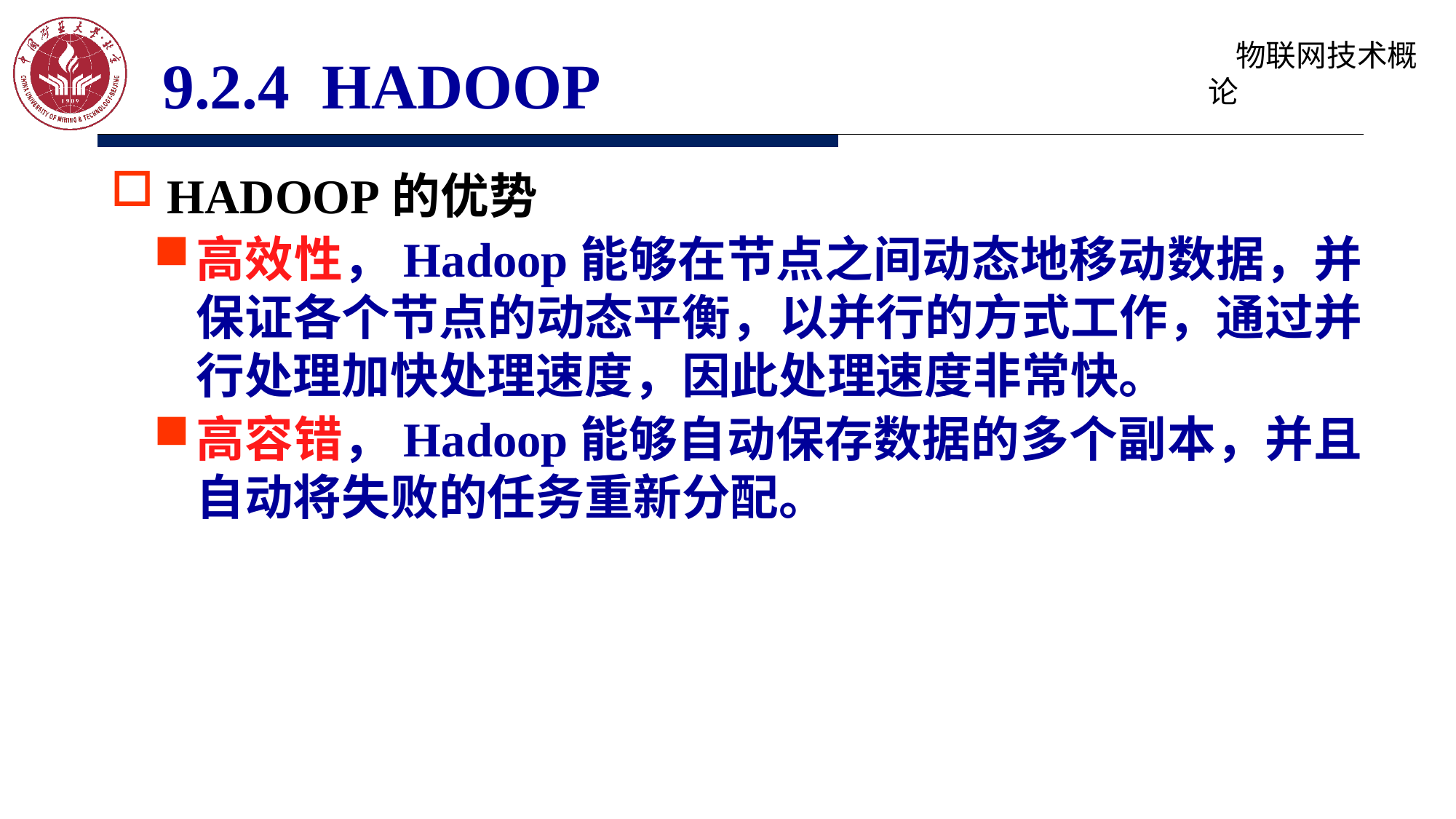

9.2.4  HADOOP
HADOOP的优势
高效性，Hadoop能够在节点之间动态地移动数据，并保证各个节点的动态平衡，以并行的方式工作，通过并行处理加快处理速度，因此处理速度非常快。
高容错，Hadoop能够自动保存数据的多个副本，并且自动将失败的任务重新分配。